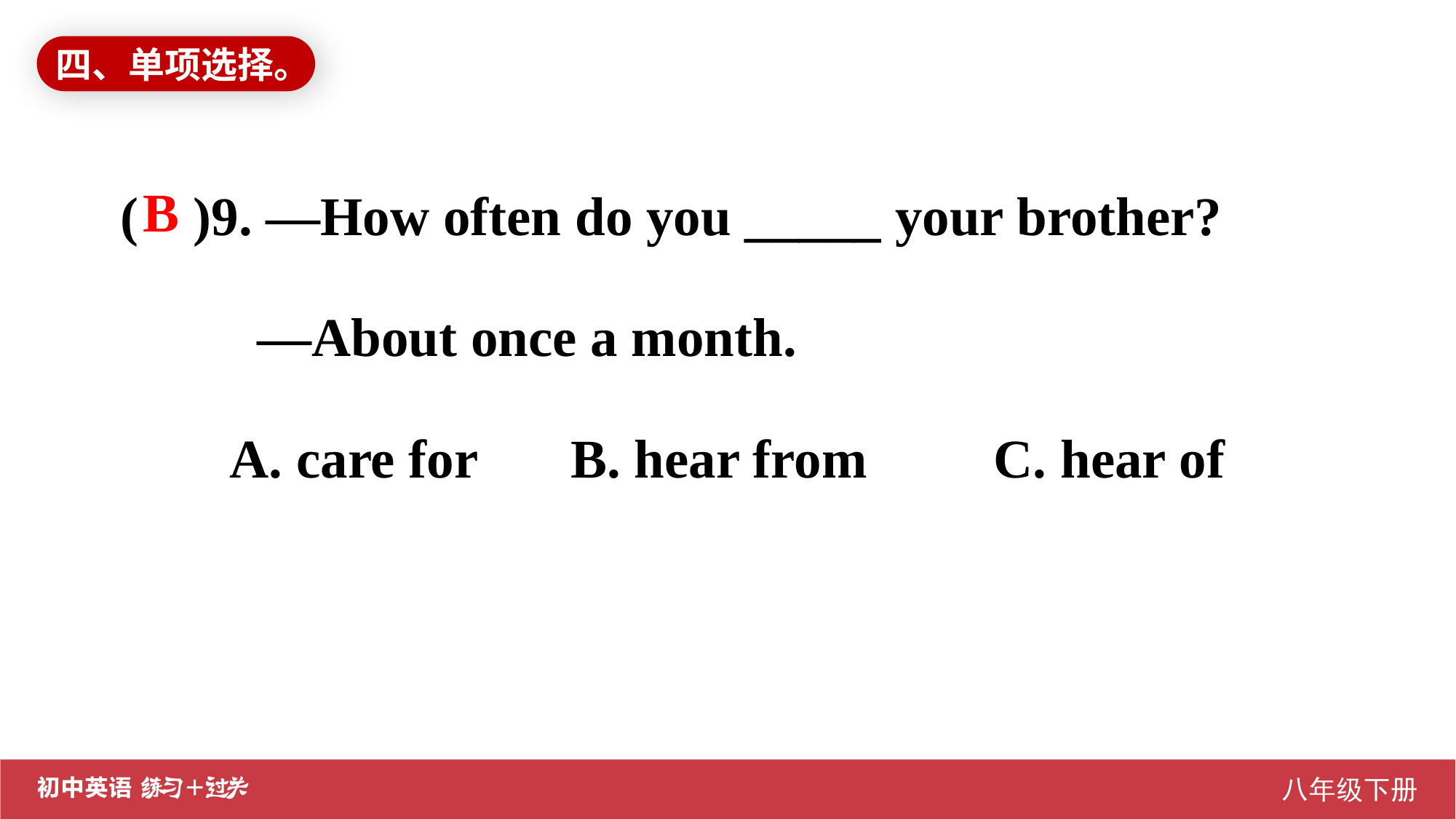

四、单项选择。
(    )9. —How often do you _____ your brother?
	  —About once a month.
	A. care for	 B. hear from		C. hear of
B